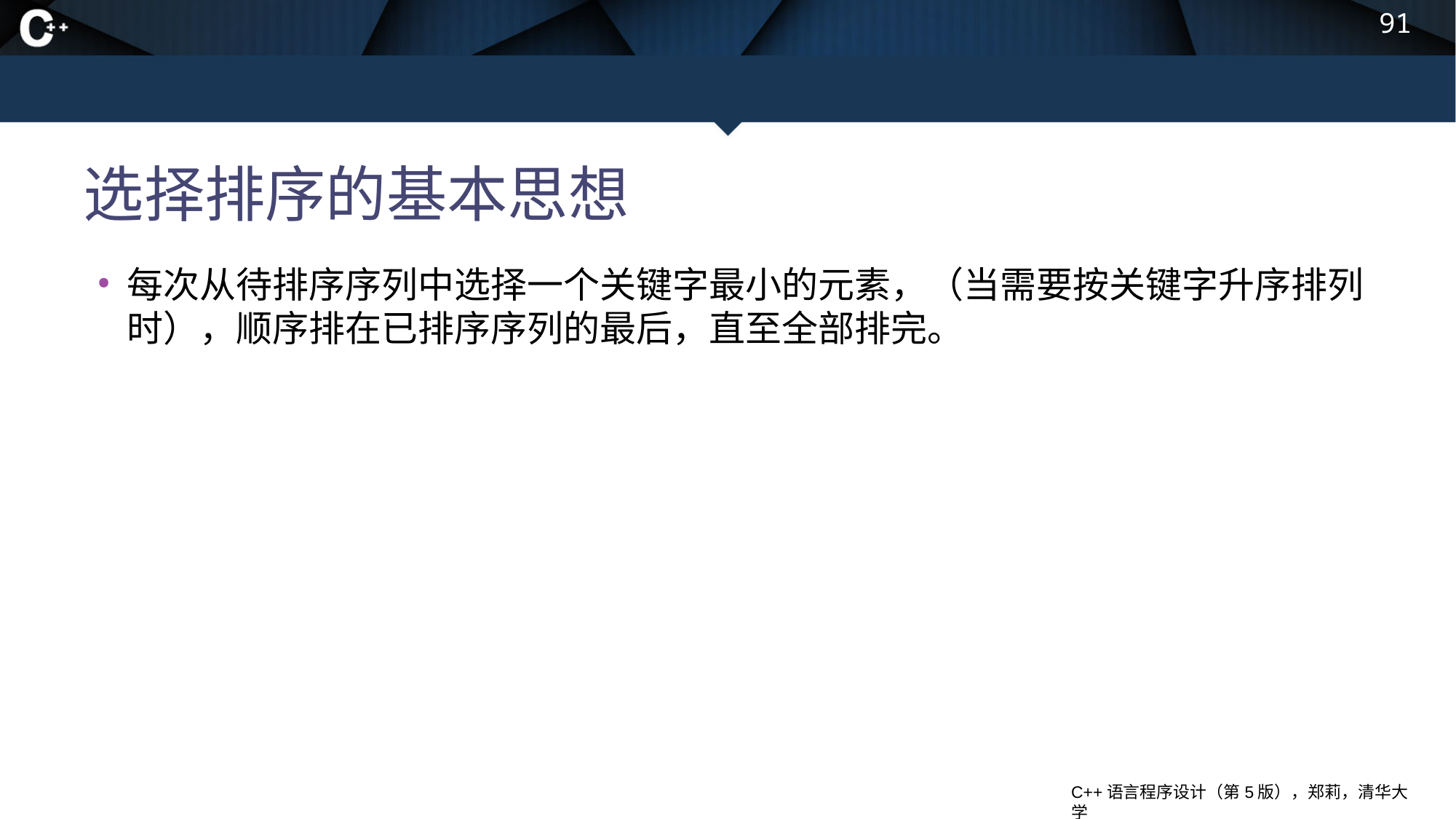

91
# 选择排序的基本思想
每次从待排序序列中选择一个关键字最小的元素，（当需要按关键字升序排列时），顺序排在已排序序列的最后，直至全部排完。